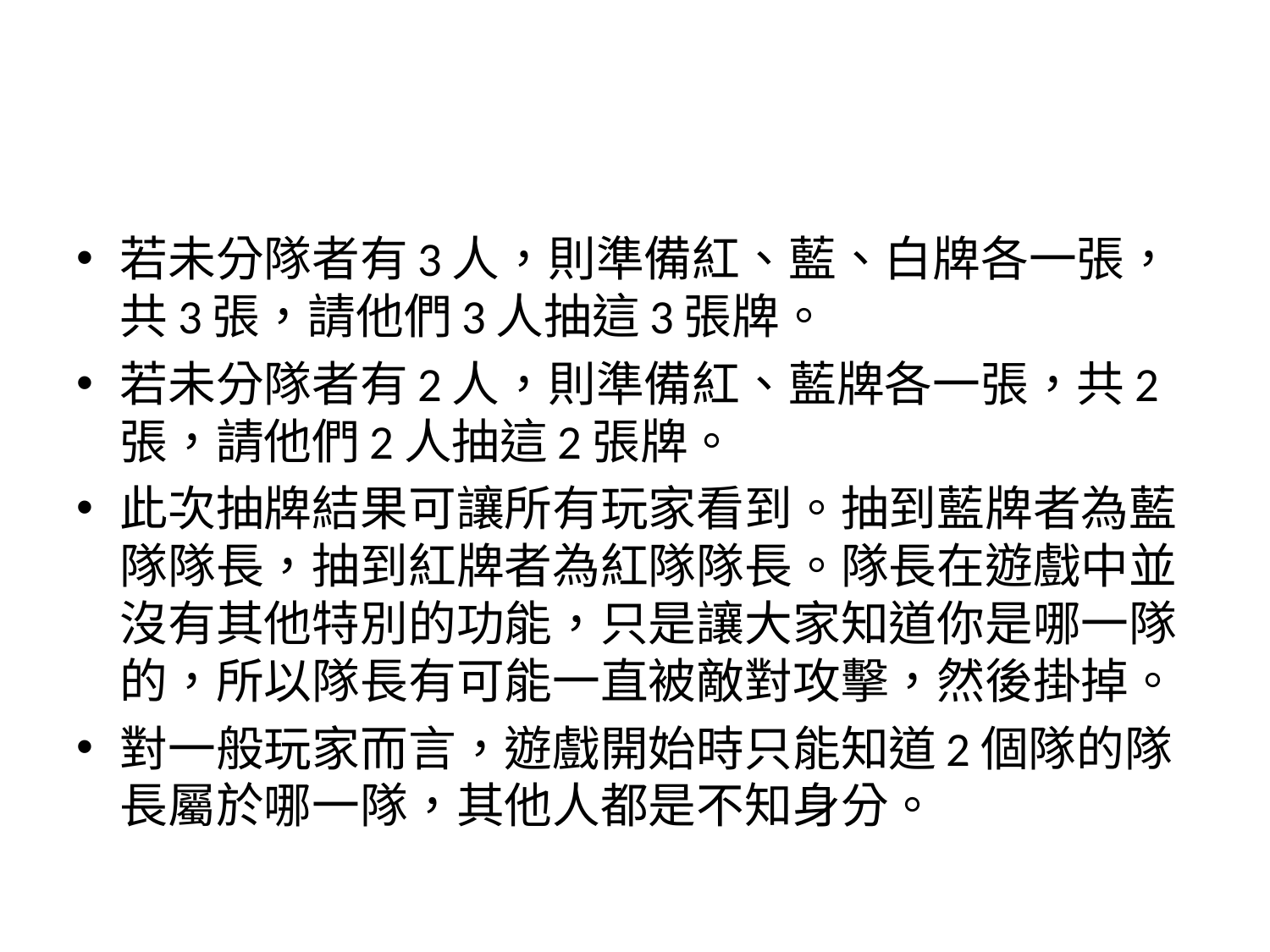

#
若未分隊者有3人，則準備紅、藍、白牌各一張，共3張，請他們3人抽這3張牌。
若未分隊者有2人，則準備紅、藍牌各一張，共2張，請他們2人抽這2張牌。
此次抽牌結果可讓所有玩家看到。抽到藍牌者為藍隊隊長，抽到紅牌者為紅隊隊長。隊長在遊戲中並沒有其他特別的功能，只是讓大家知道你是哪一隊的，所以隊長有可能一直被敵對攻擊，然後掛掉。
對一般玩家而言，遊戲開始時只能知道2個隊的隊長屬於哪一隊，其他人都是不知身分。